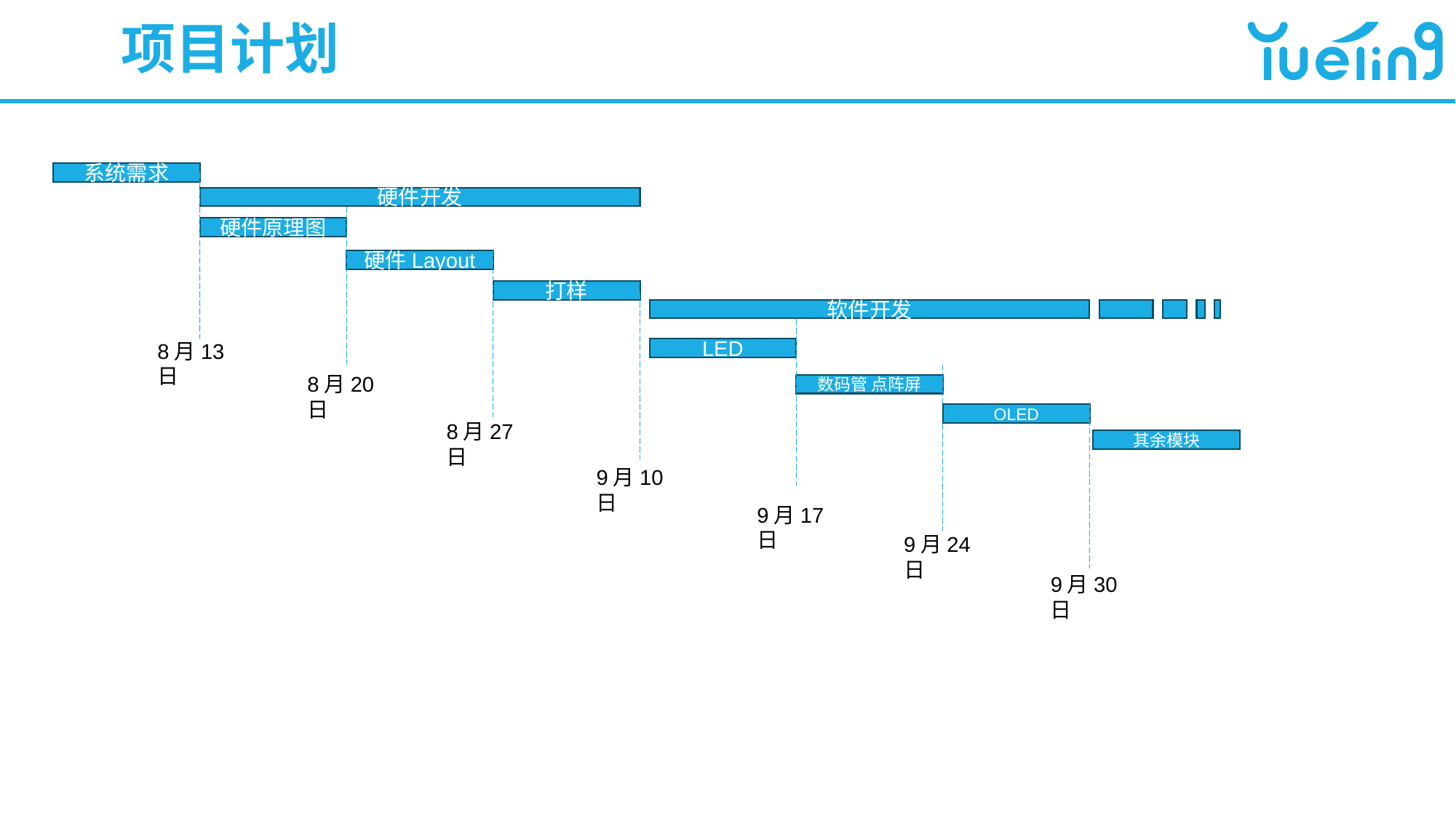

# 项目计划

系统需求
硬件开发
硬件原理图
硬件Layout
打样

软件开发

8月13日
LED
8月20日
数码管 点阵屏
OLED
8月27日
其余模块
9月10日
9月17日
9月24日
9月30日